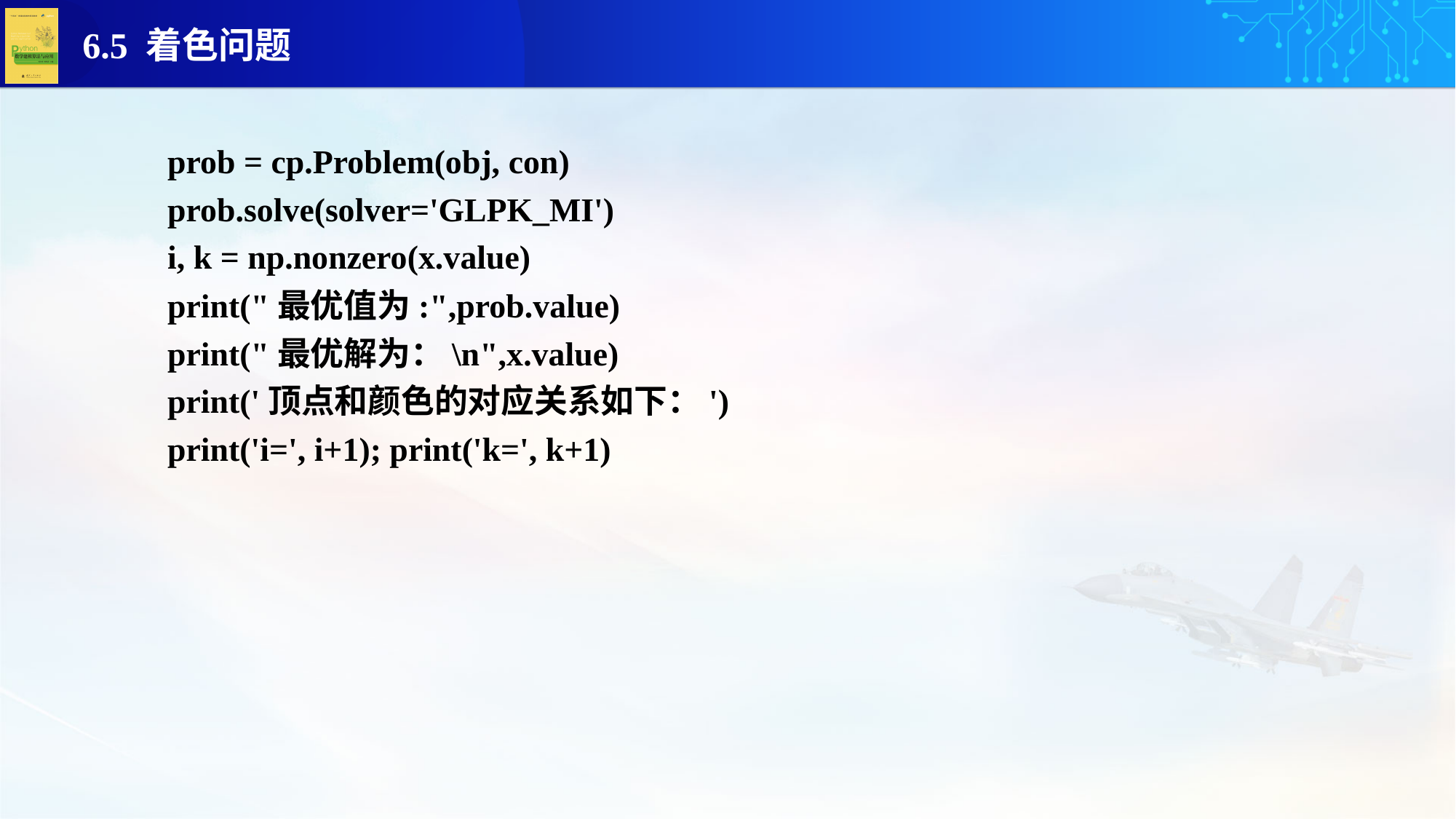

prob = cp.Problem(obj, con)
prob.solve(solver='GLPK_MI')
i, k = np.nonzero(x.value)
print("最优值为:",prob.value)
print("最优解为：\n",x.value)
print('顶点和颜色的对应关系如下：')
print('i=', i+1); print('k=', k+1)